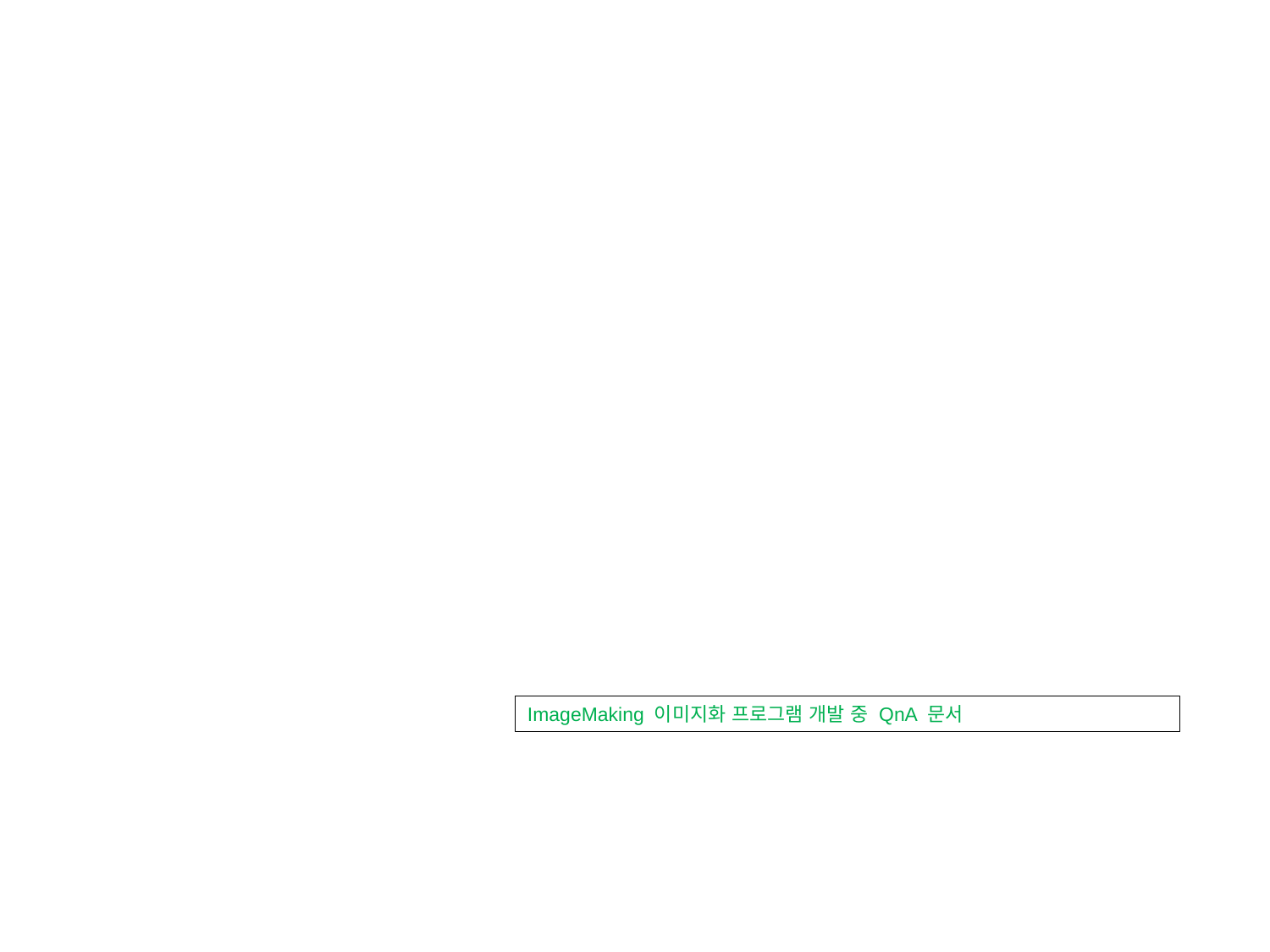

ImageMaking 이미지화 프로그램 개발 중 QnA 문서